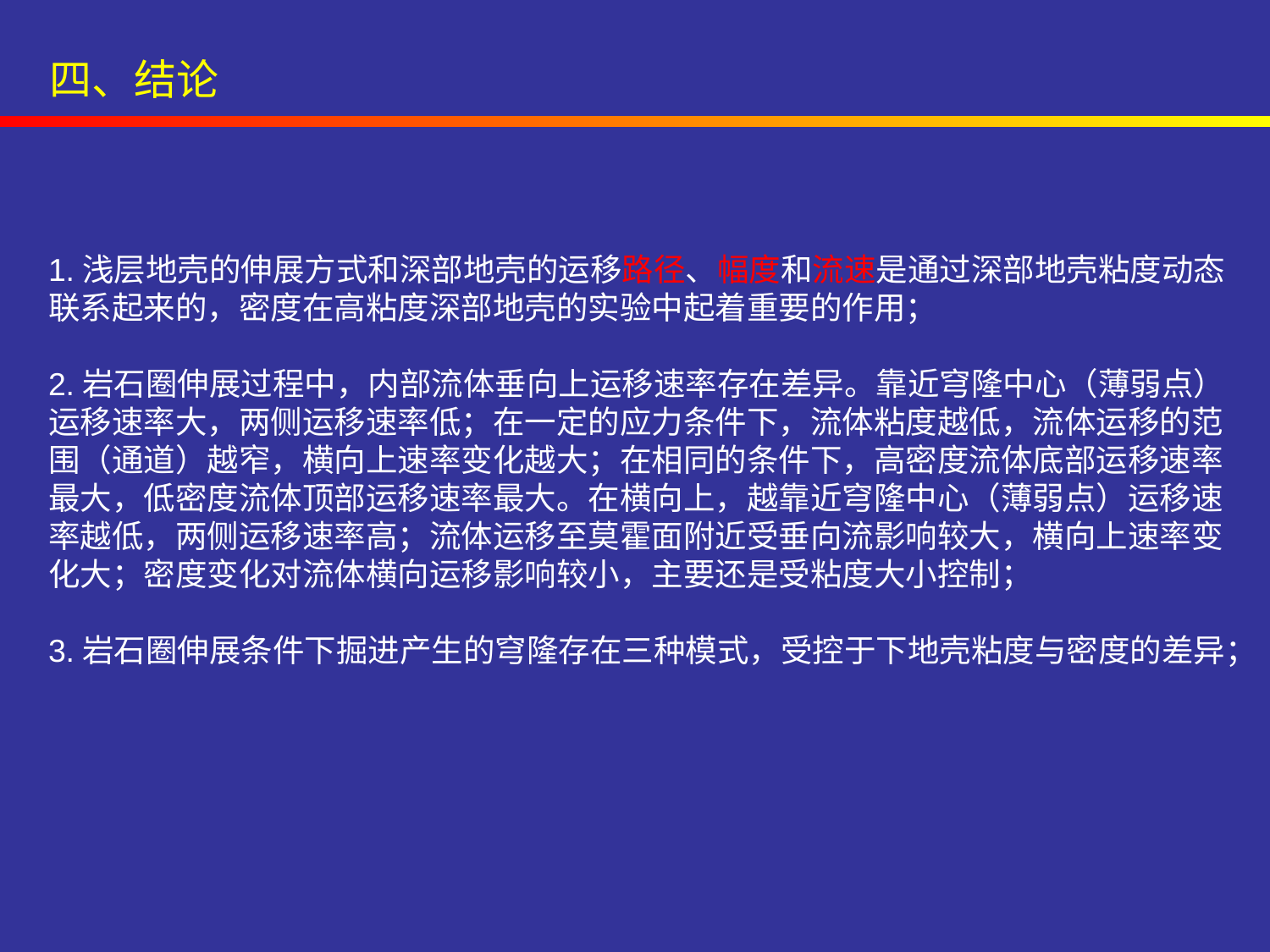

四、结论
1.浅层地壳的伸展方式和深部地壳的运移路径、幅度和流速是通过深部地壳粘度动态联系起来的，密度在高粘度深部地壳的实验中起着重要的作用；

2.岩石圈伸展过程中，内部流体垂向上运移速率存在差异。靠近穹隆中心（薄弱点）运移速率大，两侧运移速率低；在一定的应力条件下，流体粘度越低，流体运移的范围（通道）越窄，横向上速率变化越大；在相同的条件下，高密度流体底部运移速率最大，低密度流体顶部运移速率最大。在横向上，越靠近穹隆中心（薄弱点）运移速率越低，两侧运移速率高；流体运移至莫霍面附近受垂向流影响较大，横向上速率变化大；密度变化对流体横向运移影响较小，主要还是受粘度大小控制；

3.岩石圈伸展条件下掘进产生的穹隆存在三种模式，受控于下地壳粘度与密度的差异；